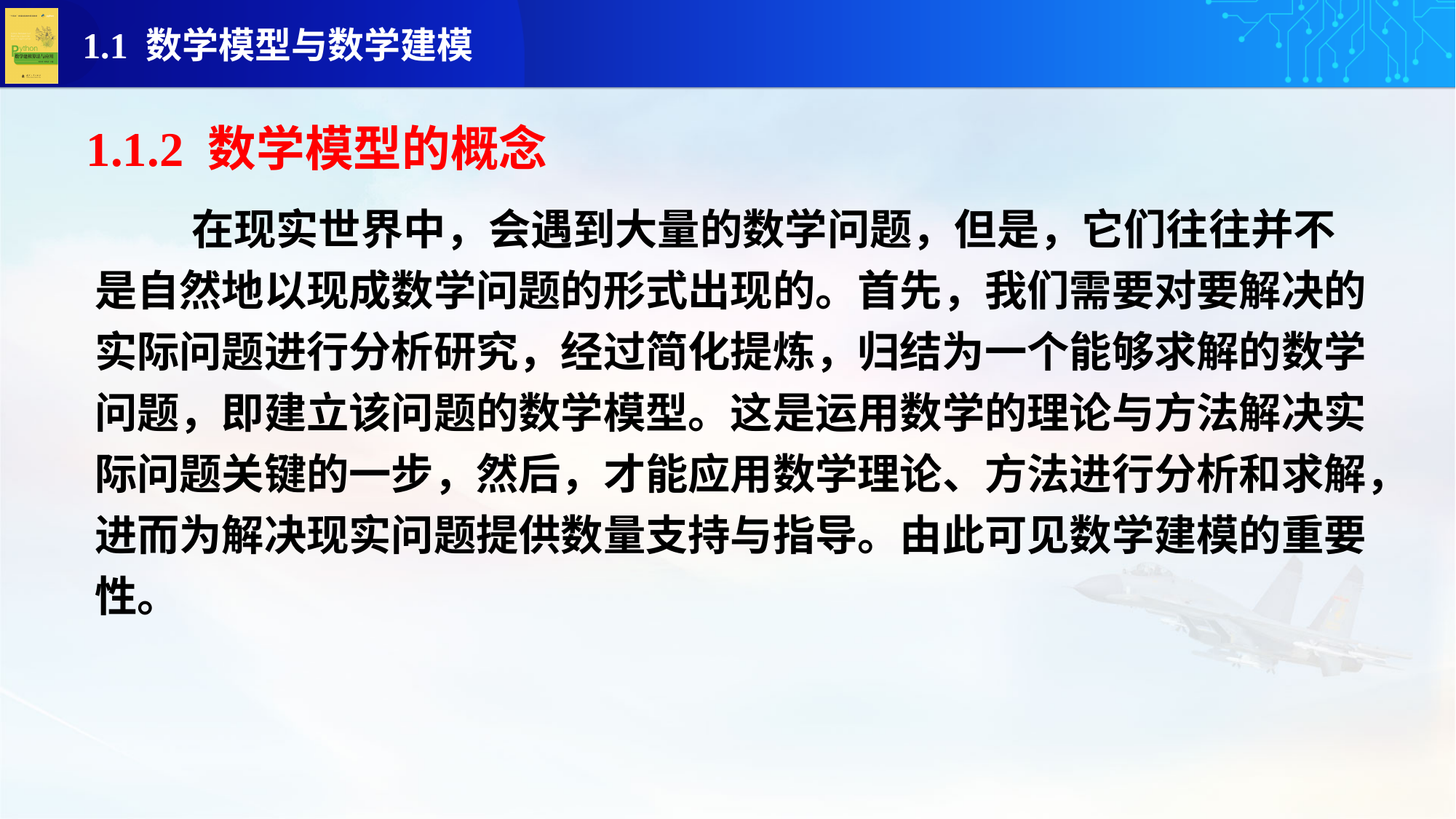

1.1.2 数学模型的概念
         在现实世界中，会遇到大量的数学问题，但是，它们往往并不是自然地以现成数学问题的形式出现的。首先，我们需要对要解决的实际问题进行分析研究，经过简化提炼，归结为一个能够求解的数学问题，即建立该问题的数学模型。这是运用数学的理论与方法解决实际问题关键的一步，然后，才能应用数学理论、方法进行分析和求解，进而为解决现实问题提供数量支持与指导。由此可见数学建模的重要性。